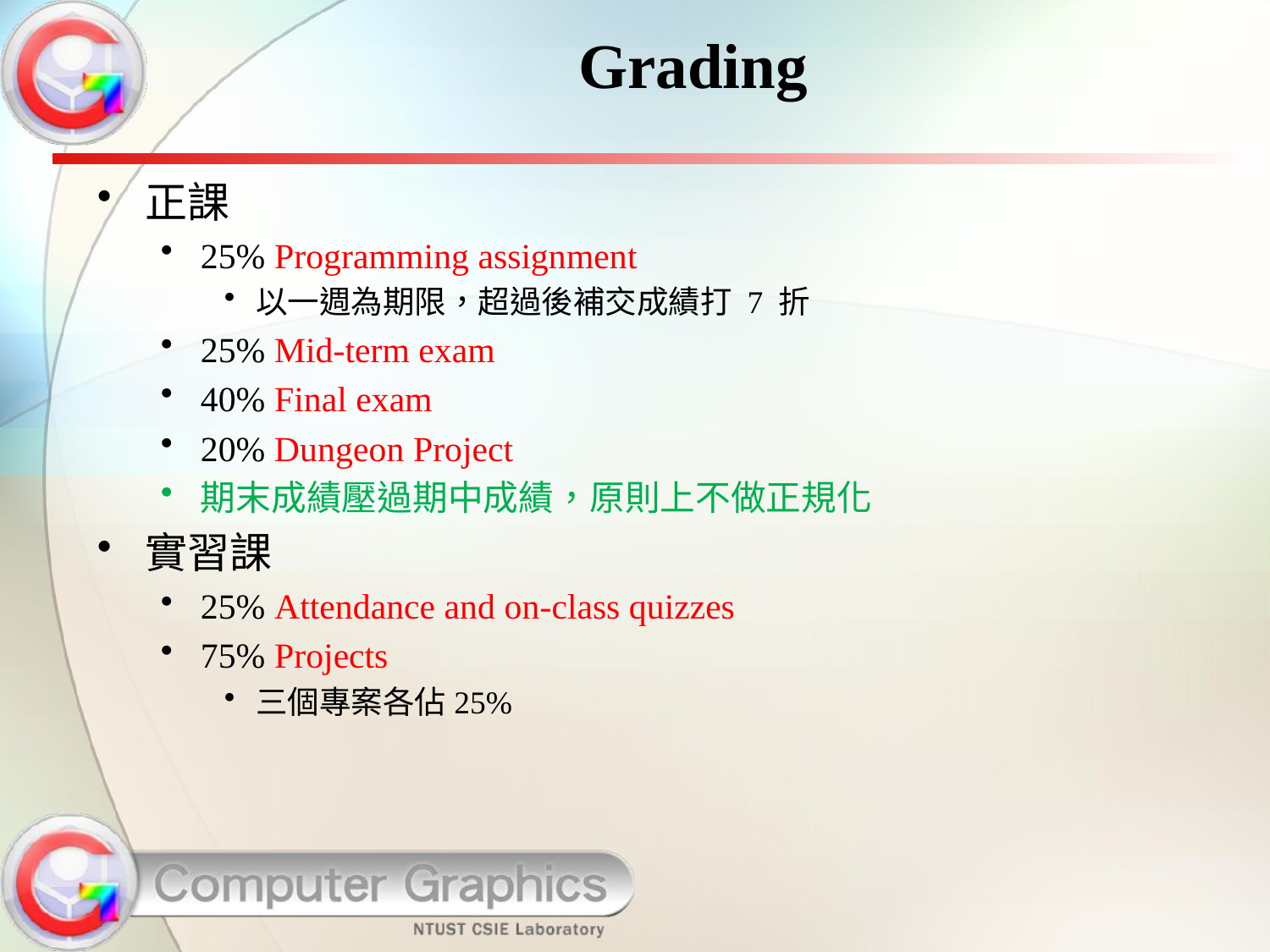

# Grading
正課
25% Programming assignment
以一週為期限，超過後補交成績打 7 折
25% Mid-term exam
40% Final exam
20% Dungeon Project
期末成績壓過期中成績，原則上不做正規化
實習課
25% Attendance and on-class quizzes
75% Projects
三個專案各佔25%